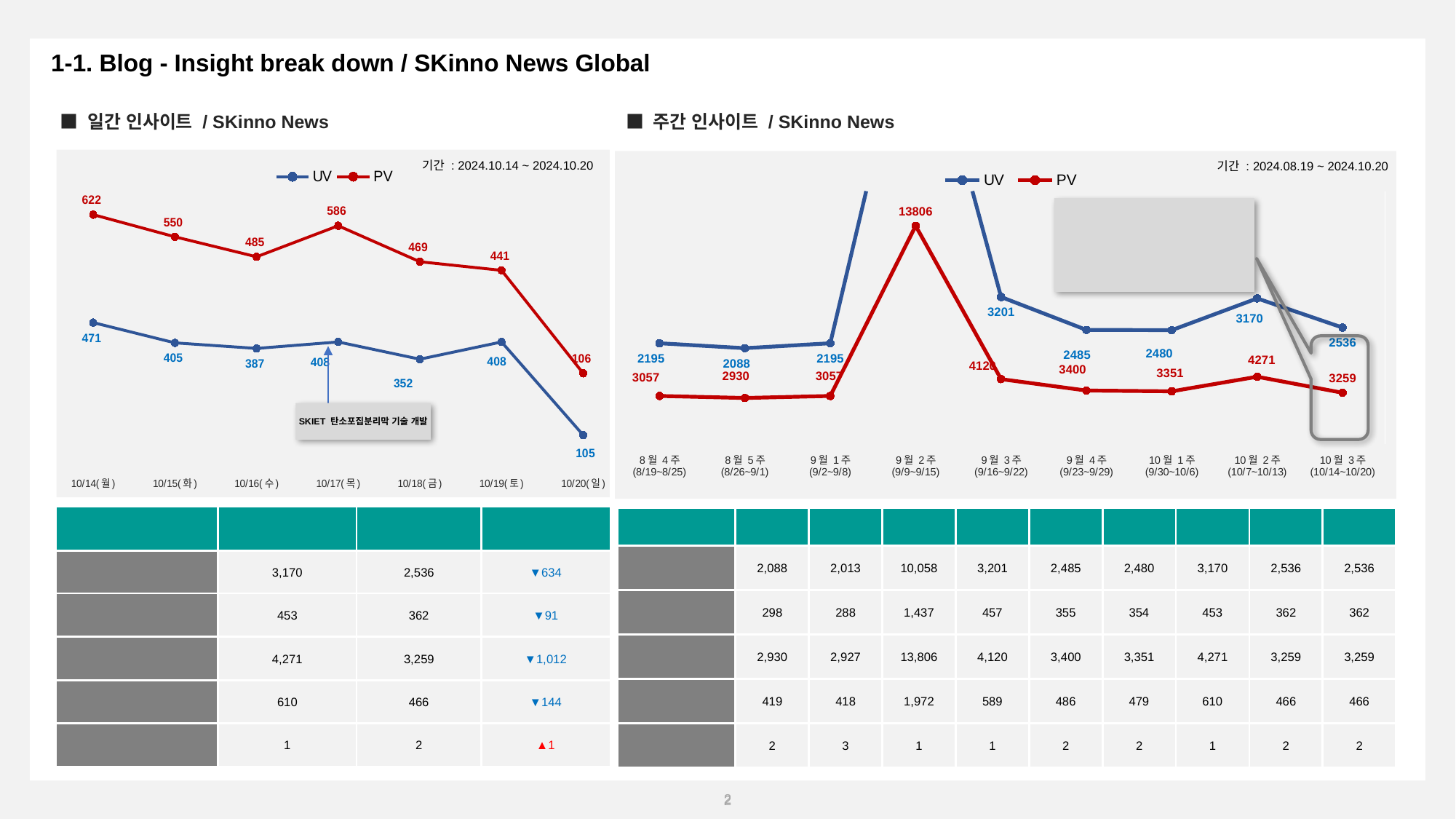

1-1. Blog - Insight break down / SKinno News Global
■ 일간 인사이트 / SKinno News
■ 주간 인사이트 / SKinno News

### Chart

| Category |  |  |
|---|---|---|
| 10/14(월) | 471.0 | 622.0 |
| 10/15(화) | 405.0 | 550.0 |
| 10/16(수) | 387.0 | 485.0 |
| 10/17(목) | 408.0 | 586.0 |
| 10/18(금) | 352.0 | 469.0 |
| 10/19(토) | 408.0 | 441.0 |
| 10/20(일) | 105.0 | 106.0 |

### Chart

| Category |  |  |
|---|---|---|
| 8월 4주
(8/19~8/25) | 2195.0 | 3057.0 |
| 8월 5주
(8/26~9/1) | 2088.0 | 2930.0 |
| 9월 1주
(9/2~9/8) | 2195.0 | 3057.0 |
| 9월 2주
(9/9~9/15) | 10058.0 | 13806.0 |
| 9월 3주
(9/16~9/22) | 3201.0 | 4120.0 |
| 9월 4주
(9/23~9/29) | 2485.0 | 3400.0 |
| 10월 1주
(9/30~10/6) | 2480.0 | 3351.0 |
| 10월 2주
(10/7~10/13) | 3170.0 | 4271.0 |
| 10월 3주
(10/14~10/20) | 2536.0 | 3259.0 |
기간 : 2024.10.14 ~ 2024.10.20
기간 : 2024.08.19 ~ 2024.10.20

SKIET 탄소포집분리막 기술 개발
| 날짜 | 8월5주 | 9월1주 | 9월2주 | 9월3주 | 9월4주 | 10월1주 | 10월2주 | 10월3주 | 10월3주 |
| --- | --- | --- | --- | --- | --- | --- | --- | --- | --- |
| 주간 총 방문자 수 | 2,088 | 2,013 | 10,058 | 3,201 | 2,485 | 2,480 | 3,170 | 2,536 | 2,536 |
| 일 방문자 수 | 298 | 288 | 1,437 | 457 | 355 | 354 | 453 | 362 | 362 |
| 주간 총 페이지뷰 | 2,930 | 2,927 | 13,806 | 4,120 | 3,400 | 3,351 | 4,271 | 3,259 | 3,259 |
| 일페이지뷰 | 419 | 418 | 1,972 | 589 | 486 | 479 | 610 | 466 | 466 |
| 콘텐츠 | 2 | 3 | 1 | 1 | 2 | 2 | 1 | 2 | 2 |
| 구분 | 전주 | 금주 | 증감 |
| --- | --- | --- | --- |
| 주간 총 방문자 수 | 3,170 | 2,536 | ▼634 |
| 일 방문자 수 | 453 | 362 | ▼91 |
| 주간 총 페이지뷰 | 4,271 | 3,259 | ▼1,012 |
| 일페이지뷰 | 610 | 466 | ▼144 |
| 콘텐츠 | 1 | 2 | ▲1 |